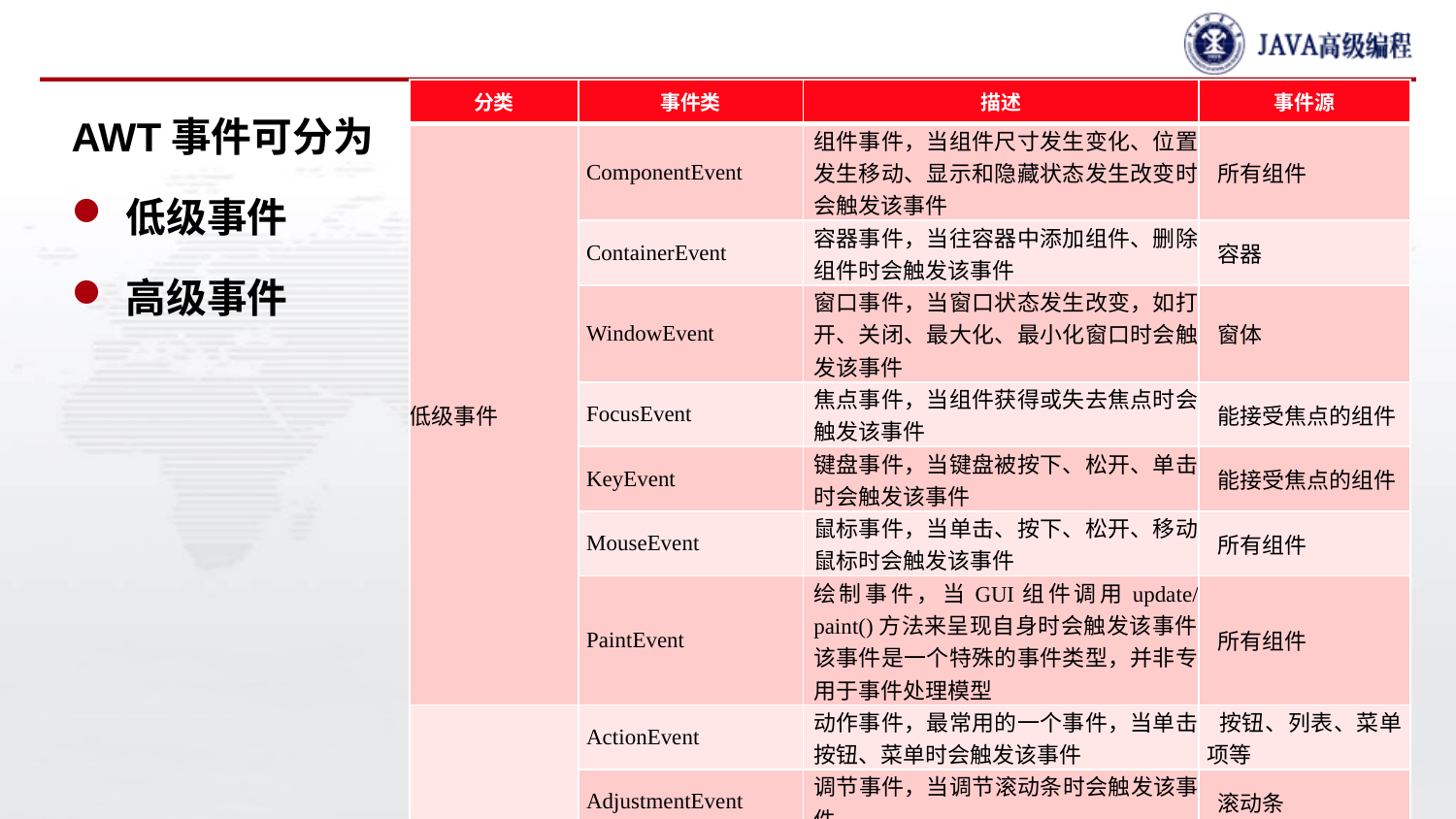

#
AWT事件可分为
低级事件
高级事件
| 分类 | 事件类 | 描述 | 事件源 |
| --- | --- | --- | --- |
| 低级事件 | ComponentEvent | 组件事件，当组件尺寸发生变化、位置发生移动、显示和隐藏状态发生改变时会触发该事件 | 所有组件 |
|  | ContainerEvent | 容器事件，当往容器中添加组件、删除组件时会触发该事件 | 容器 |
|  | WindowEvent | 窗口事件，当窗口状态发生改变，如打开、关闭、最大化、最小化窗口时会触发该事件 | 窗体 |
|  | FocusEvent | 焦点事件，当组件获得或失去焦点时会触发该事件 | 能接受焦点的组件 |
|  | KeyEvent | 键盘事件，当键盘被按下、松开、单击时会触发该事件 | 能接受焦点的组件 |
|  | MouseEvent | 鼠标事件，当单击、按下、松开、移动鼠标时会触发该事件 | 所有组件 |
|  | PaintEvent | 绘制事件，当GUI组件调用update/paint()方法来呈现自身时会触发该事件，该事件是一个特殊的事件类型，并非专用于事件处理模型 | 所有组件 |
| 高级事件 | ActionEvent | 动作事件，最常用的一个事件，当单击按钮、菜单时会触发该事件 | 按钮、列表、菜单项等 |
|  | AdjustmentEvent | 调节事件，当调节滚动条时会触发该事件 | 滚动条 |
|  | ItemEvent | 选项事件，当选择不同的选项时会触发该事件 | 列表、组合框等 |
|  | TextEvent | 文本事件，当文本框或文本域中的文本发生变化时会触发该事件 | 文本框、文本域等 |